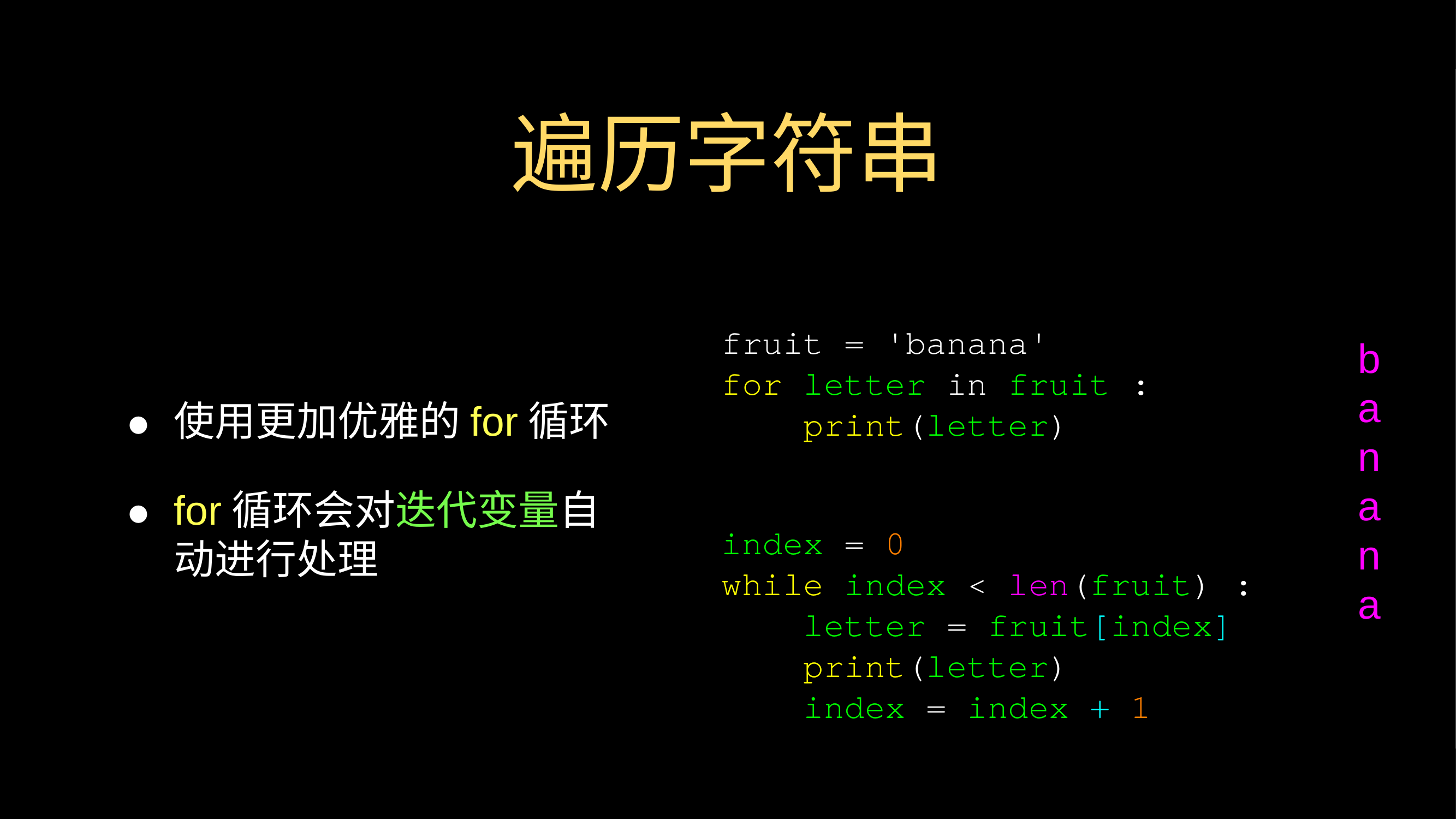

# 遍历字符串
使用更加优雅的for循环
for循环会对迭代变量自动进行处理
fruit = 'banana'
for letter in fruit :
    print(letter)
b
a
n
a
n
a
index = 0
while index < len(fruit) :
    letter = fruit[index]
    print(letter)
    index = index + 1